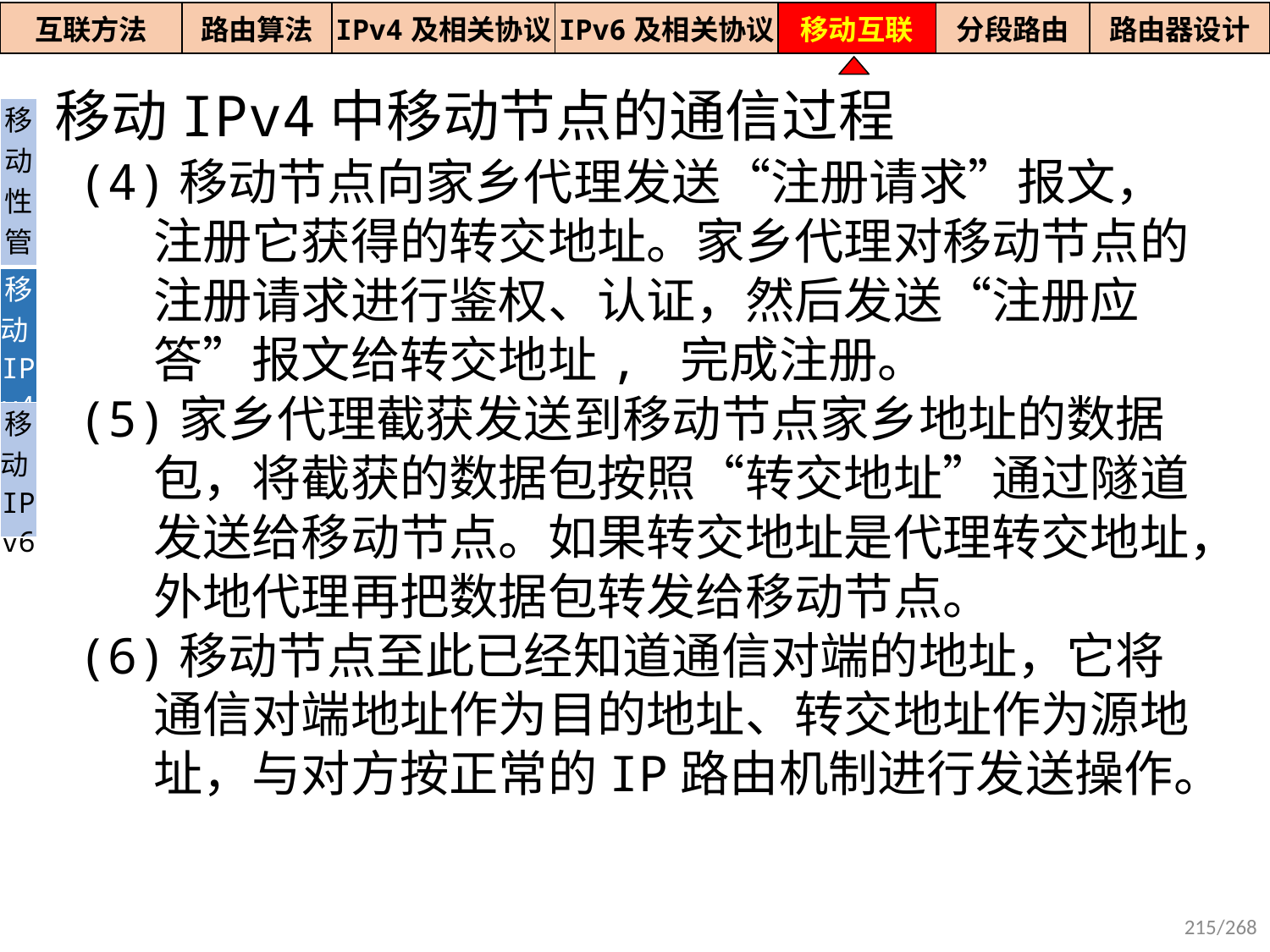

| 互联方法 | 路由算法 | IPv4及相关协议 | IPv6及相关协议 | 移动互联 | 分段路由 | 路由器设计 |
| --- | --- | --- | --- | --- | --- | --- |

移动IPv4中移动节点的通信过程
| 移动性管理 |
| --- |
| 移动IPv4 |
| 移动IPv6 |
(4)移动节点向家乡代理发送“注册请求”报文，注册它获得的转交地址。家乡代理对移动节点的注册请求进行鉴权、认证，然后发送“注册应答”报文给转交地址, 完成注册。
(5)家乡代理截获发送到移动节点家乡地址的数据包，将截获的数据包按照“转交地址”通过隧道发送给移动节点。如果转交地址是代理转交地址，外地代理再把数据包转发给移动节点。
(6)移动节点至此已经知道通信对端的地址，它将通信对端地址作为目的地址、转交地址作为源地址，与对方按正常的IP路由机制进行发送操作。
215/268